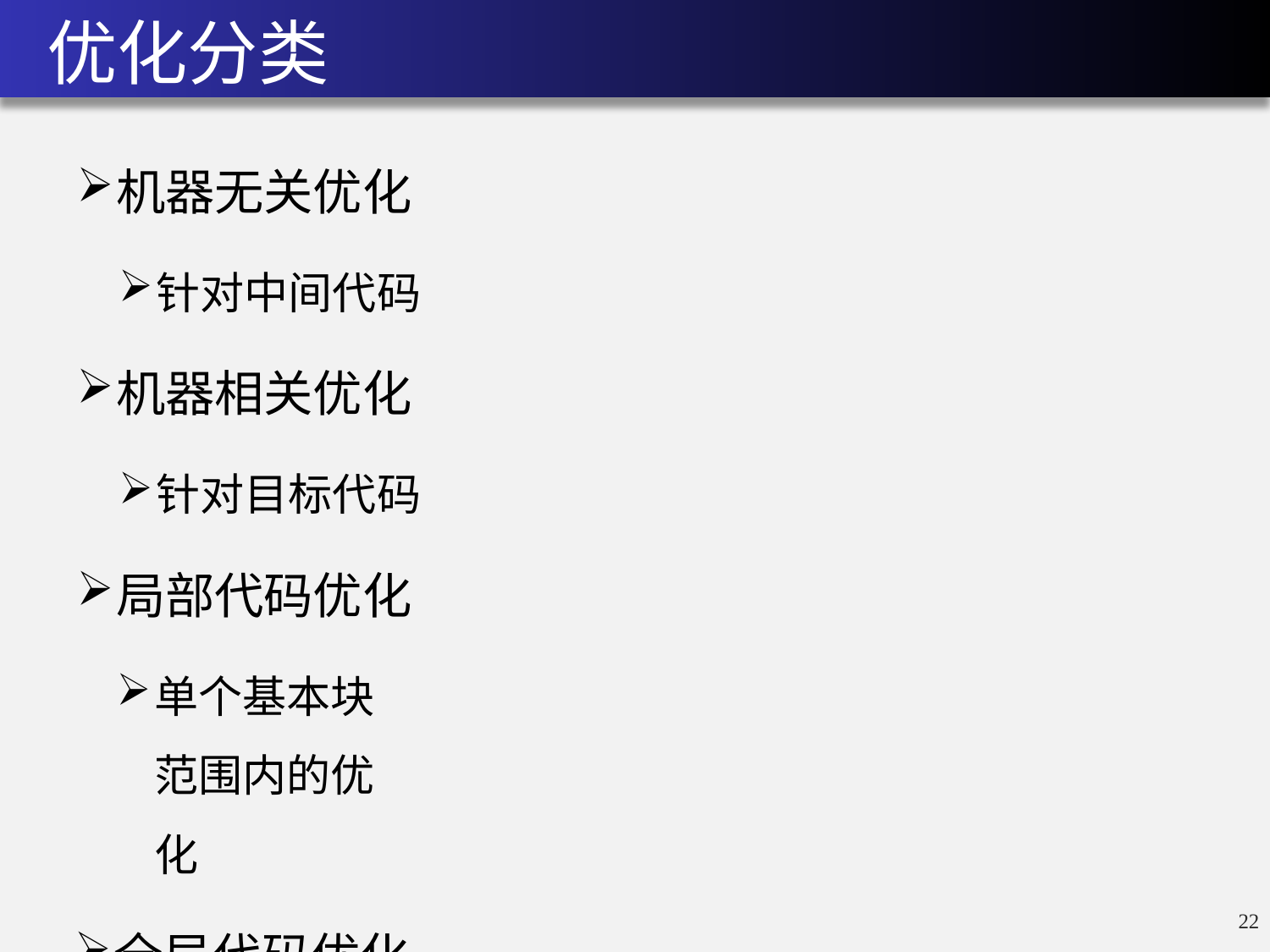

优化分类
机器无关优化
针对中间代码
机器相关优化
针对目标代码
局部代码优化
单个基本块范围内的优化
全局代码优化
面向多个基本块的优化
22